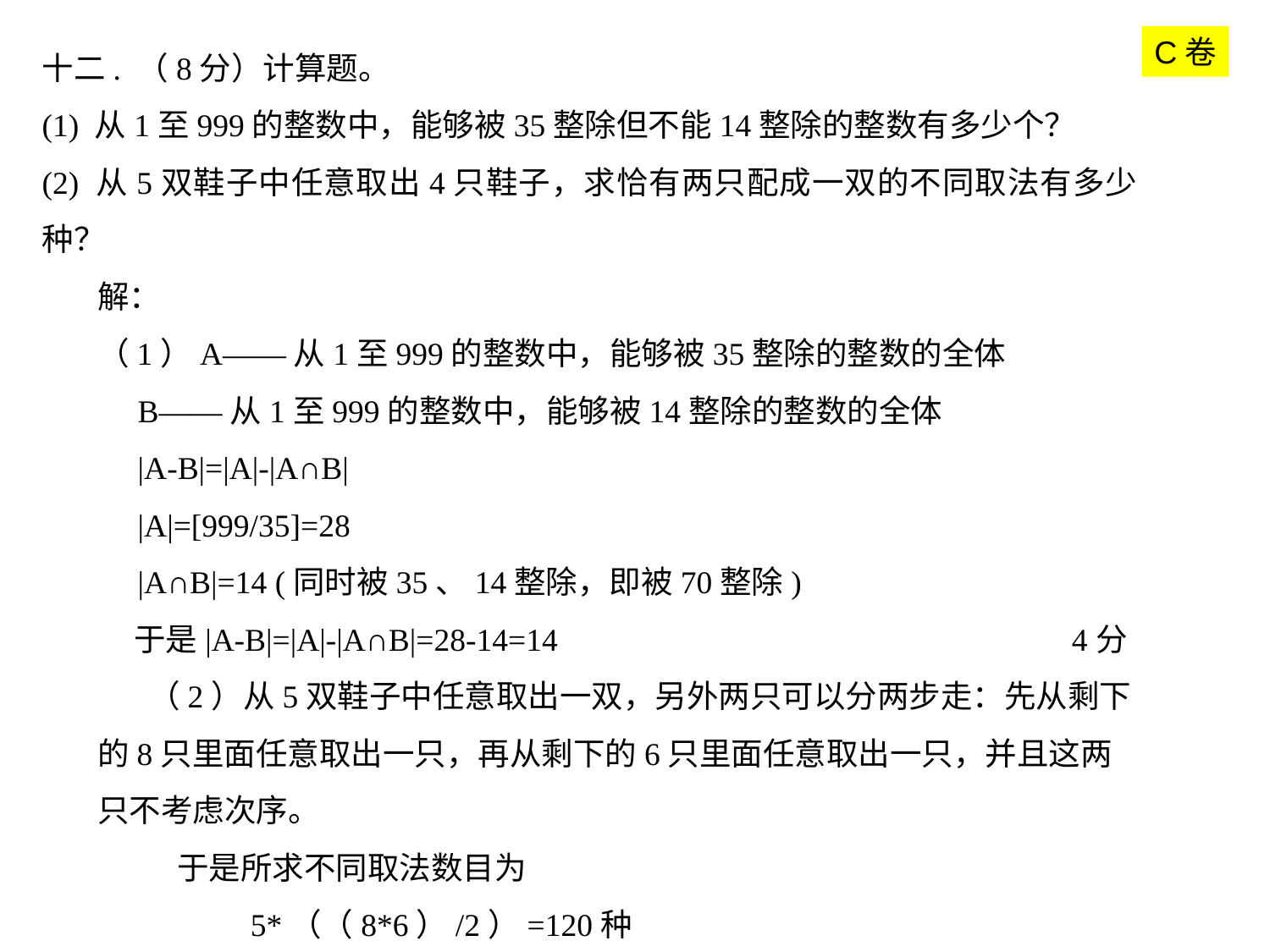

十二. （8分）计算题。
(1) 从1至999的整数中，能够被35整除但不能14整除的整数有多少个？
(2) 从5双鞋子中任意取出4只鞋子，求恰有两只配成一双的不同取法有多少种？
解：
（1）A——从1至999的整数中，能够被35整除的整数的全体
     B——从1至999的整数中，能够被14整除的整数的全体
     |A-B|=|A|-|A∩B|
     |A|=[999/35]=28
     |A∩B|=14 (同时被35、14整除，即被70整除)
    于是|A-B|=|A|-|A∩B|=28-14=14                                                                4分
      （2）从5双鞋子中任意取出一双，另外两只可以分两步走：先从剩下的8只里面任意取出一只，再从剩下的6只里面任意取出一只，并且这两只不考虑次序。
          于是所求不同取法数目为
                   5*（（8*6）/2）=120种                                                                   4分
C卷